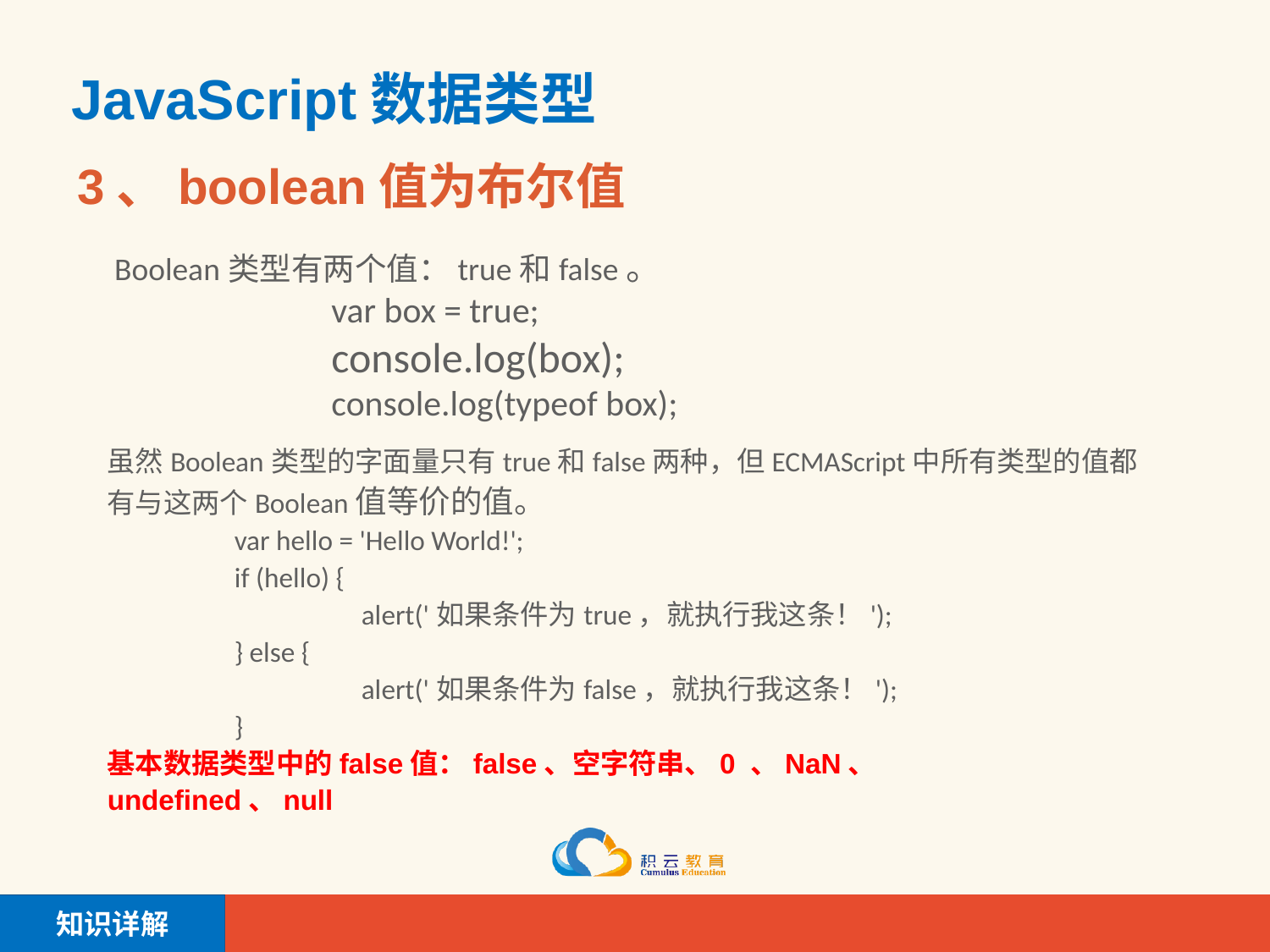

# JavaScript数据类型
3、boolean值为布尔值

	Boolean类型有两个值：true和false。
		var box = true;
		console.log(box);
		console.log(typeof box);

虽然Boolean类型的字面量只有true和false两种，但ECMAScript中所有类型的值都有与这两个Boolean值等价的值。
	var hello = 'Hello World!';
	if (hello) {
		alert('如果条件为true，就执行我这条！');
	} else {
		alert('如果条件为false，就执行我这条！');
	}
基本数据类型中的false值：false、空字符串、0 、NaN、
undefined、null